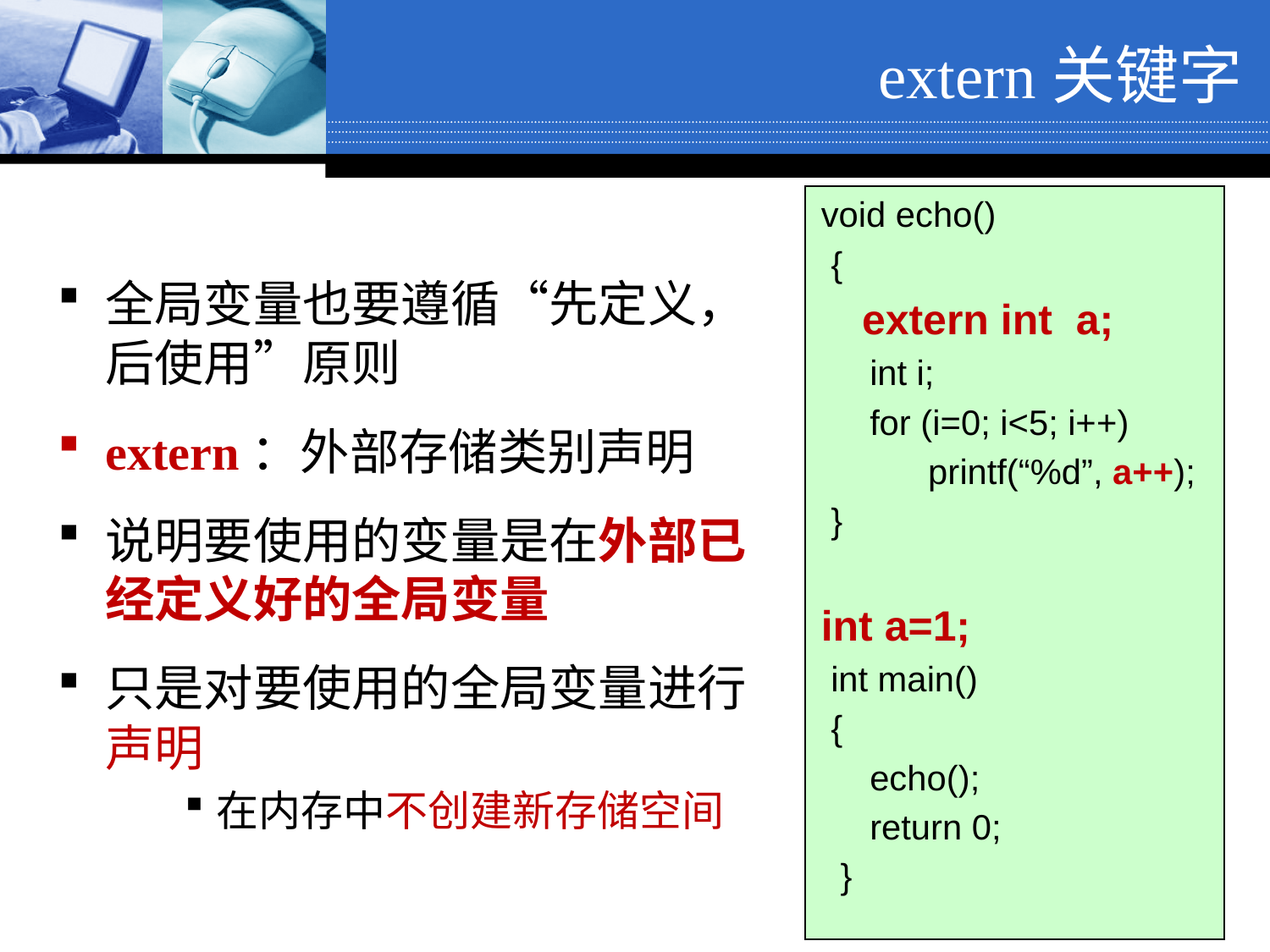

extern关键字
void echo()
 {
    extern int  a;
     int i;
     for (i=0; i<5; i++)
           printf(“%d”, a++);
 }

int a=1;
 int main()
 {
     echo();
     return 0;
  }
全局变量也要遵循“先定义，后使用”原则

extern：外部存储类别声明

说明要使用的变量是在外部已经定义好的全局变量

只是对要使用的全局变量进行声明
在内存中不创建新存储空间